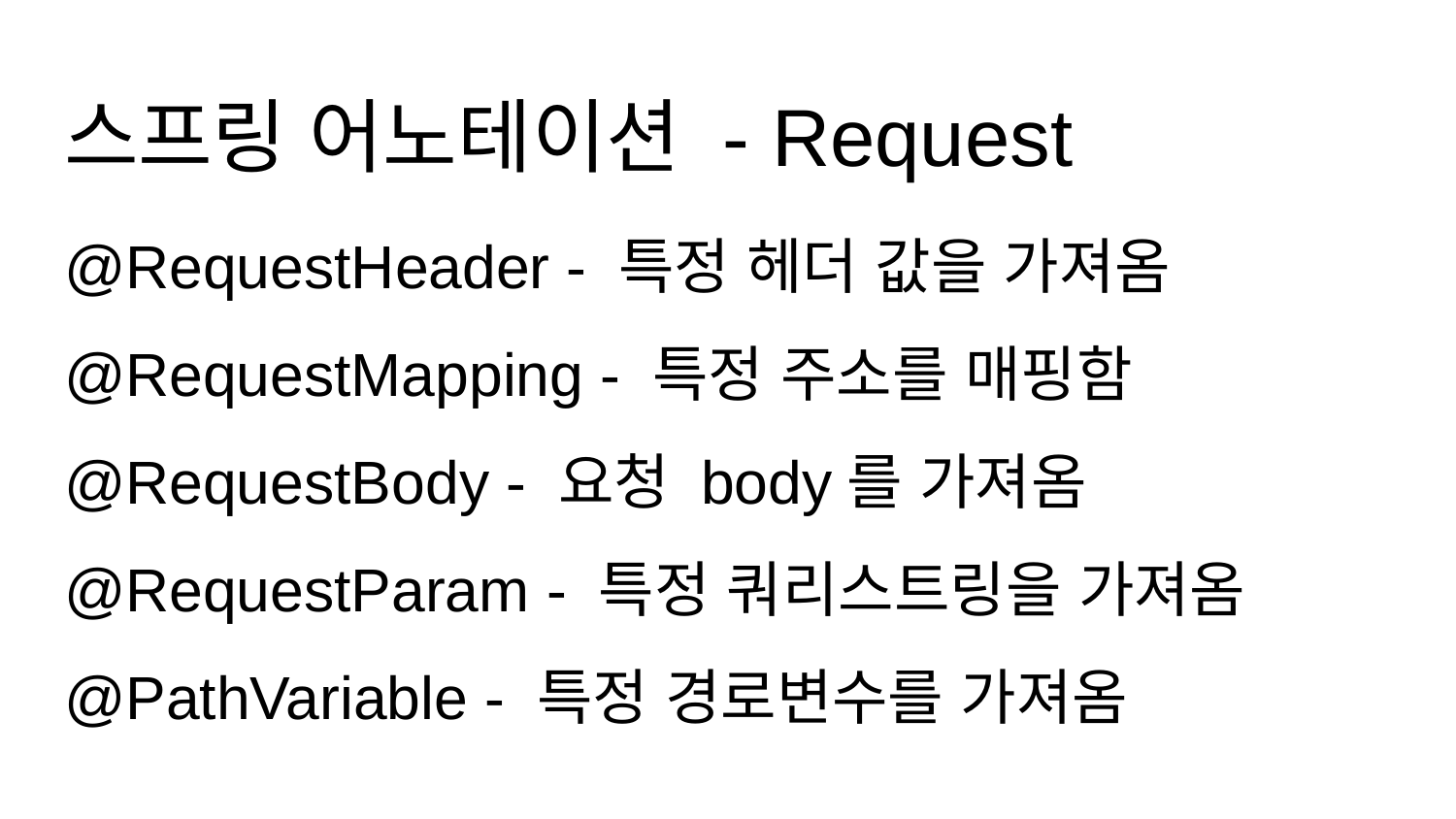

# 스프링 어노테이션 - Request
@RequestHeader - 특정 헤더 값을 가져옴
@RequestMapping - 특정 주소를 매핑함
@RequestBody - 요청 body를 가져옴
@RequestParam - 특정 쿼리스트링을 가져옴
@PathVariable - 특정 경로변수를 가져옴